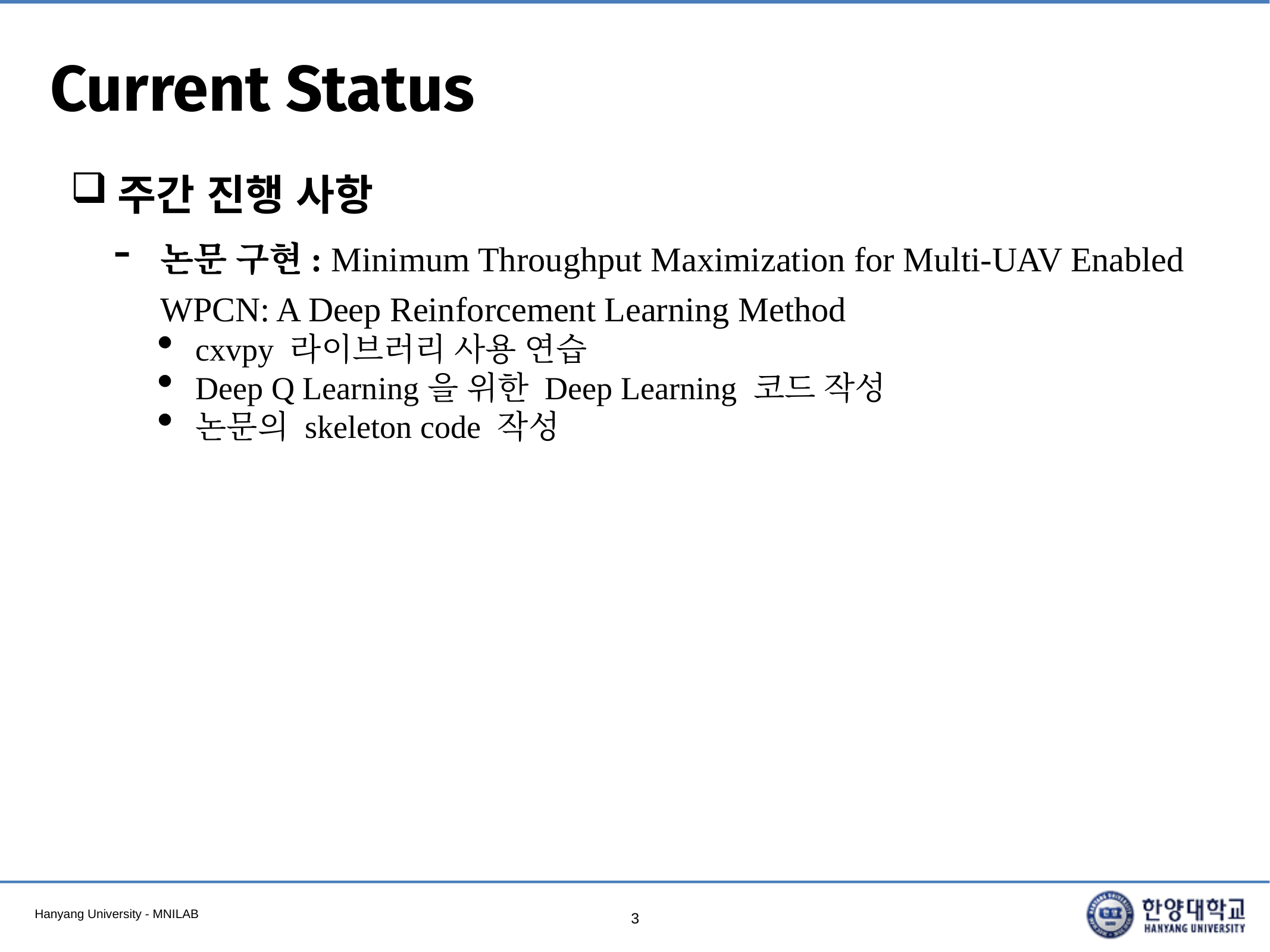

# Current Status
주간 진행 사항
논문 구현: Minimum Throughput Maximization for Multi-UAV Enabled WPCN: A Deep Reinforcement Learning Method
cxvpy 라이브러리 사용 연습
Deep Q Learning을 위한 Deep Learning 코드 작성
논문의 skeleton code 작성
3